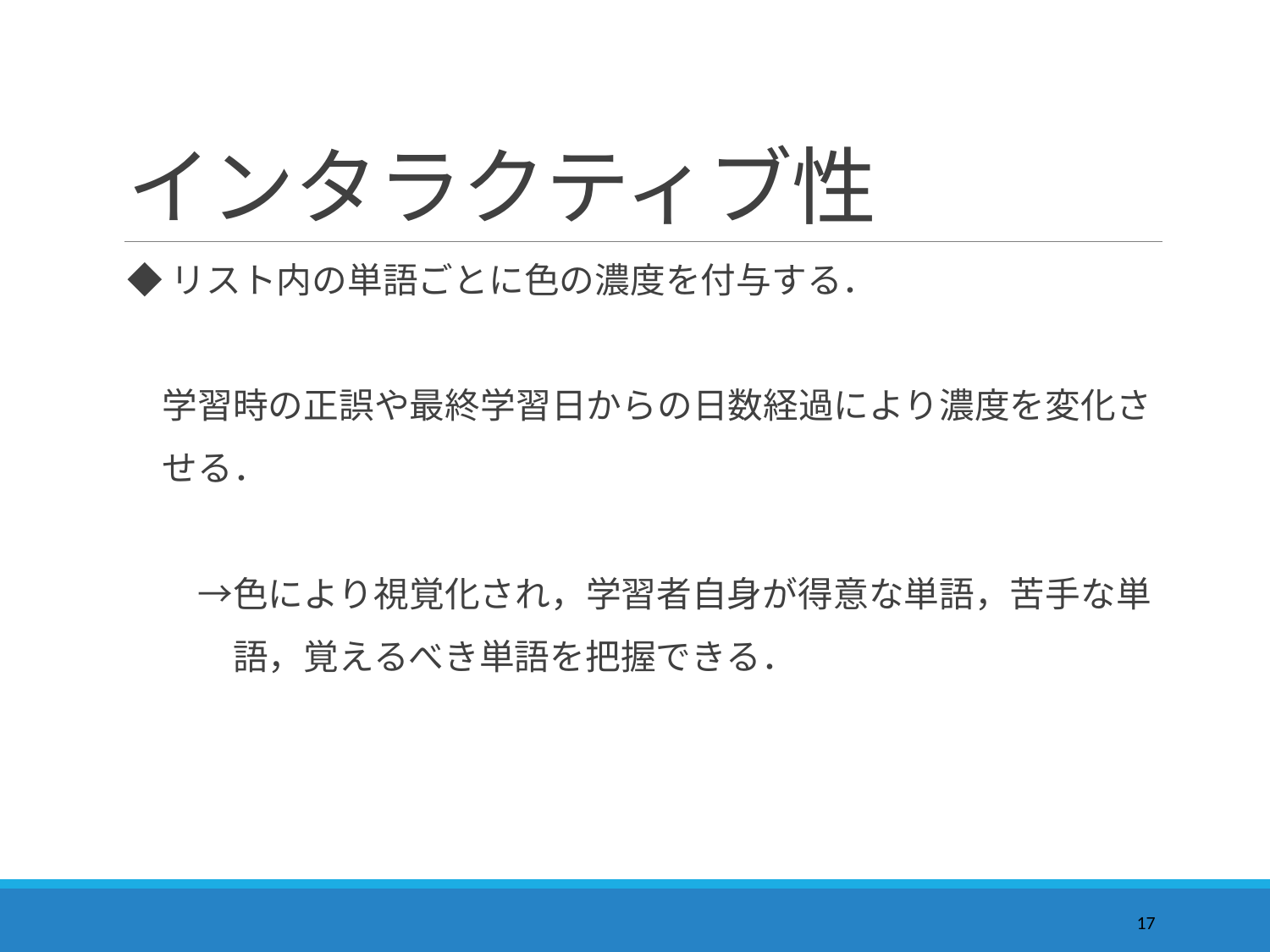

# インタラクティブ性
◆リスト内の単語ごとに色の濃度を付与する．

　学習時の正誤や最終学習日からの日数経過により濃度を変化さ
　せる．

　　→色により視覚化され，学習者自身が得意な単語，苦手な単
　　　語，覚えるべき単語を把握できる．

17